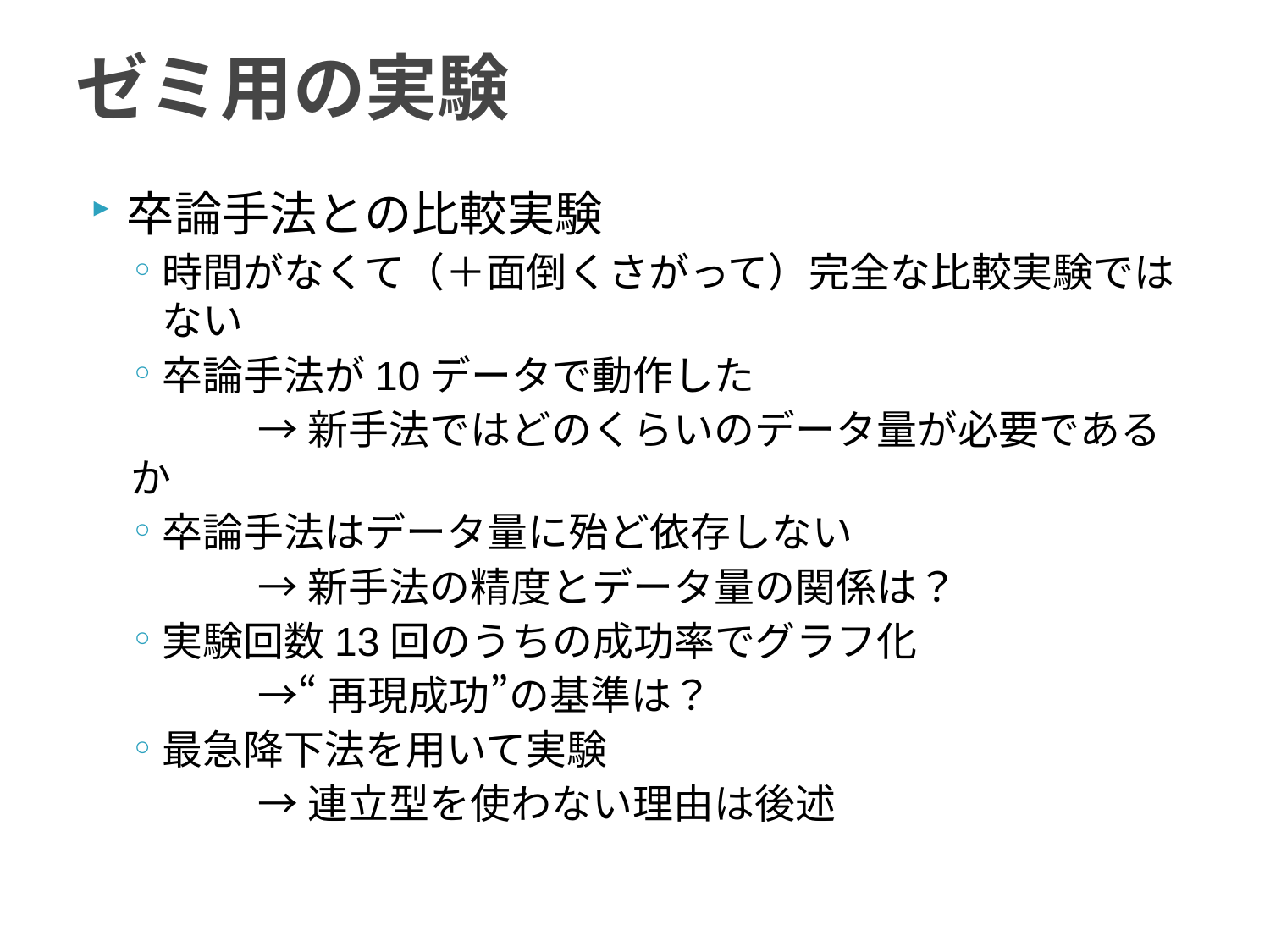

# ゼミ用の実験
卒論手法との比較実験
時間がなくて（＋面倒くさがって）完全な比較実験ではない
卒論手法が10データで動作した
	→新手法ではどのくらいのデータ量が必要であるか
卒論手法はデータ量に殆ど依存しない
	→新手法の精度とデータ量の関係は？
実験回数13回のうちの成功率でグラフ化
	→“再現成功”の基準は？
最急降下法を用いて実験
	→連立型を使わない理由は後述